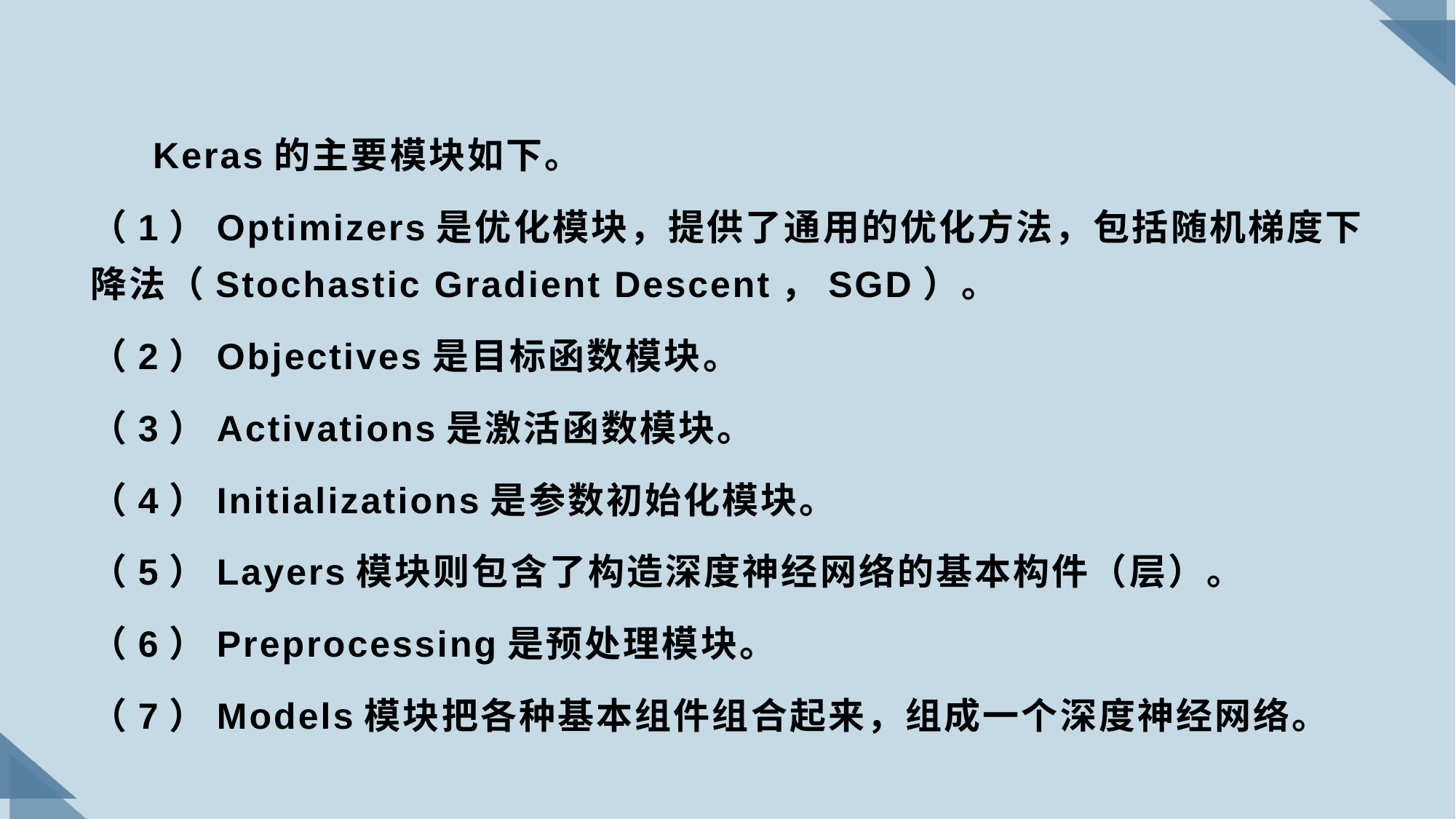

Keras的主要模块如下。
（1）Optimizers是优化模块，提供了通用的优化方法，包括随机梯度下降法（Stochastic Gradient Descent，SGD）。
（2）Objectives是目标函数模块。
（3）Activations是激活函数模块。
（4）Initializations是参数初始化模块。
（5）Layers模块则包含了构造深度神经网络的基本构件（层）。
（6）Preprocessing是预处理模块。
（7）Models模块把各种基本组件组合起来，组成一个深度神经网络。